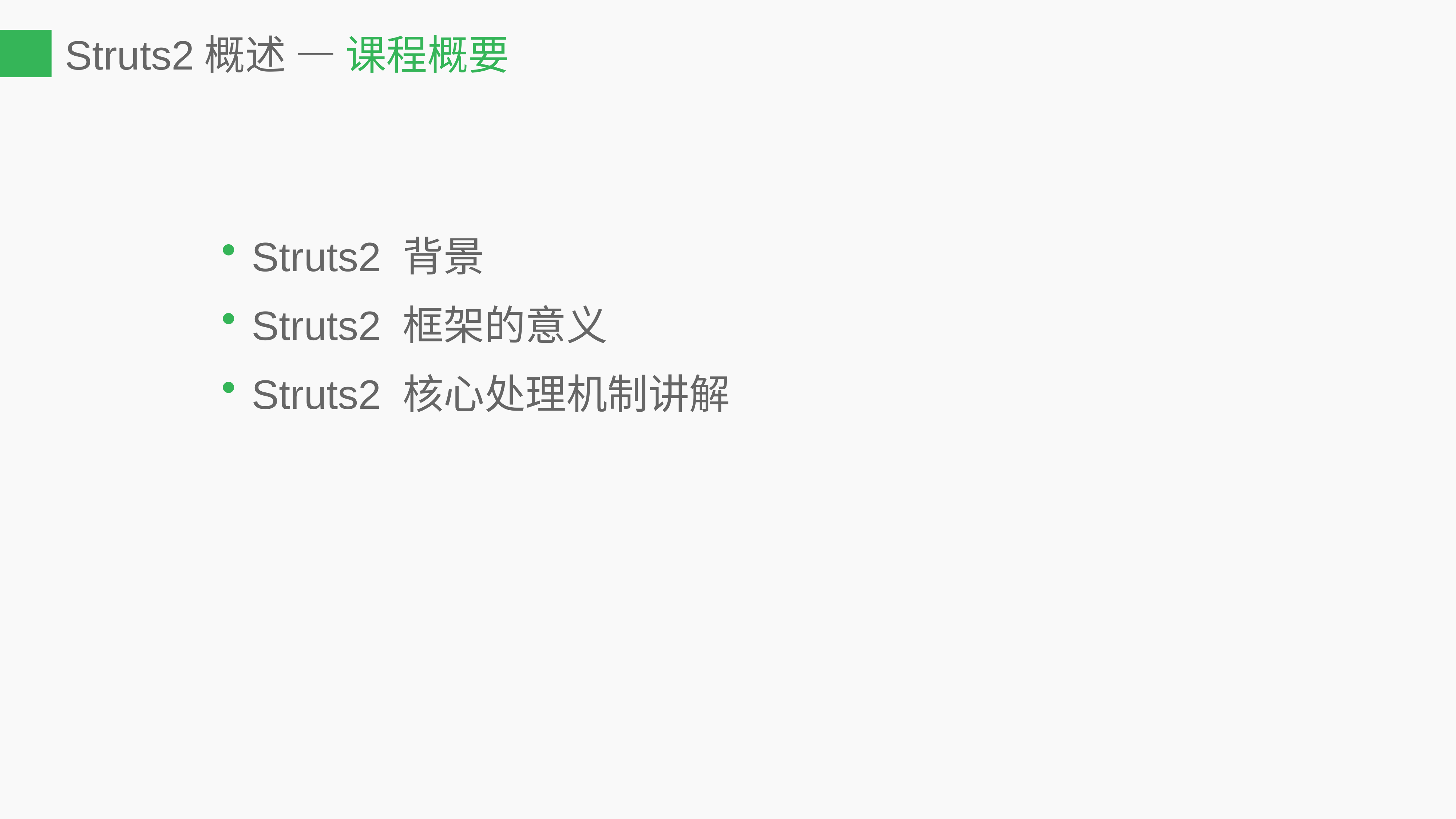

Struts2概述 — 课程概要

Struts2 背景
Struts2 框架的意义
Struts2 核心处理机制讲解